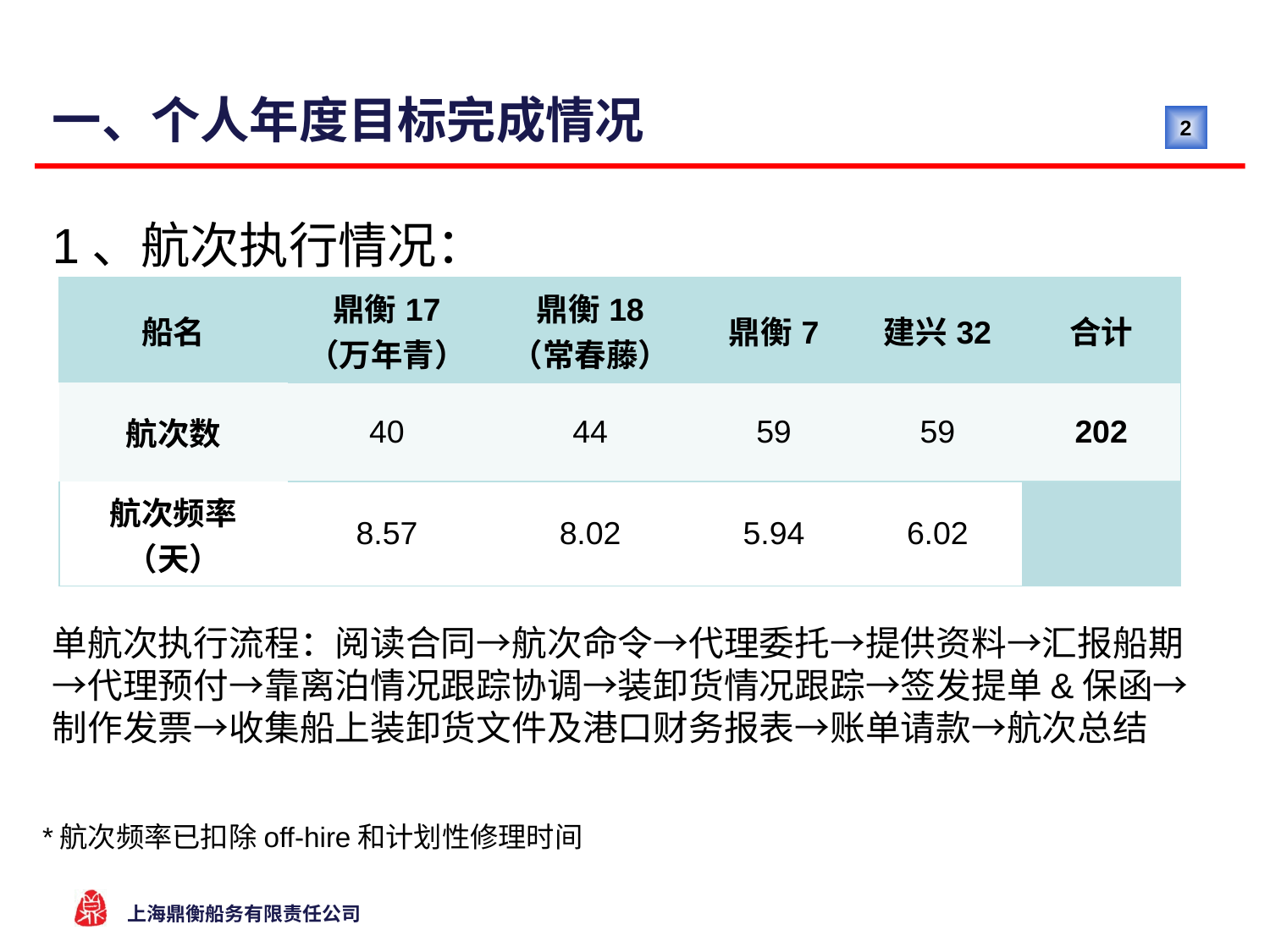

# 一、个人年度目标完成情况
1、航次执行情况：
| 船名 | 鼎衡17 （万年青） | 鼎衡18 （常春藤） | 鼎衡7 | 建兴32 | 合计 |
| --- | --- | --- | --- | --- | --- |
| 航次数 | 40 | 44 | 59 | 59 | 202 |
| 航次频率（天） | 8.57 | 8.02 | 5.94 | 6.02 |  |
单航次执行流程：阅读合同→航次命令→代理委托→提供资料→汇报船期→代理预付→靠离泊情况跟踪协调→装卸货情况跟踪→签发提单&保函→制作发票→收集船上装卸货文件及港口财务报表→账单请款→航次总结
*航次频率已扣除off-hire和计划性修理时间